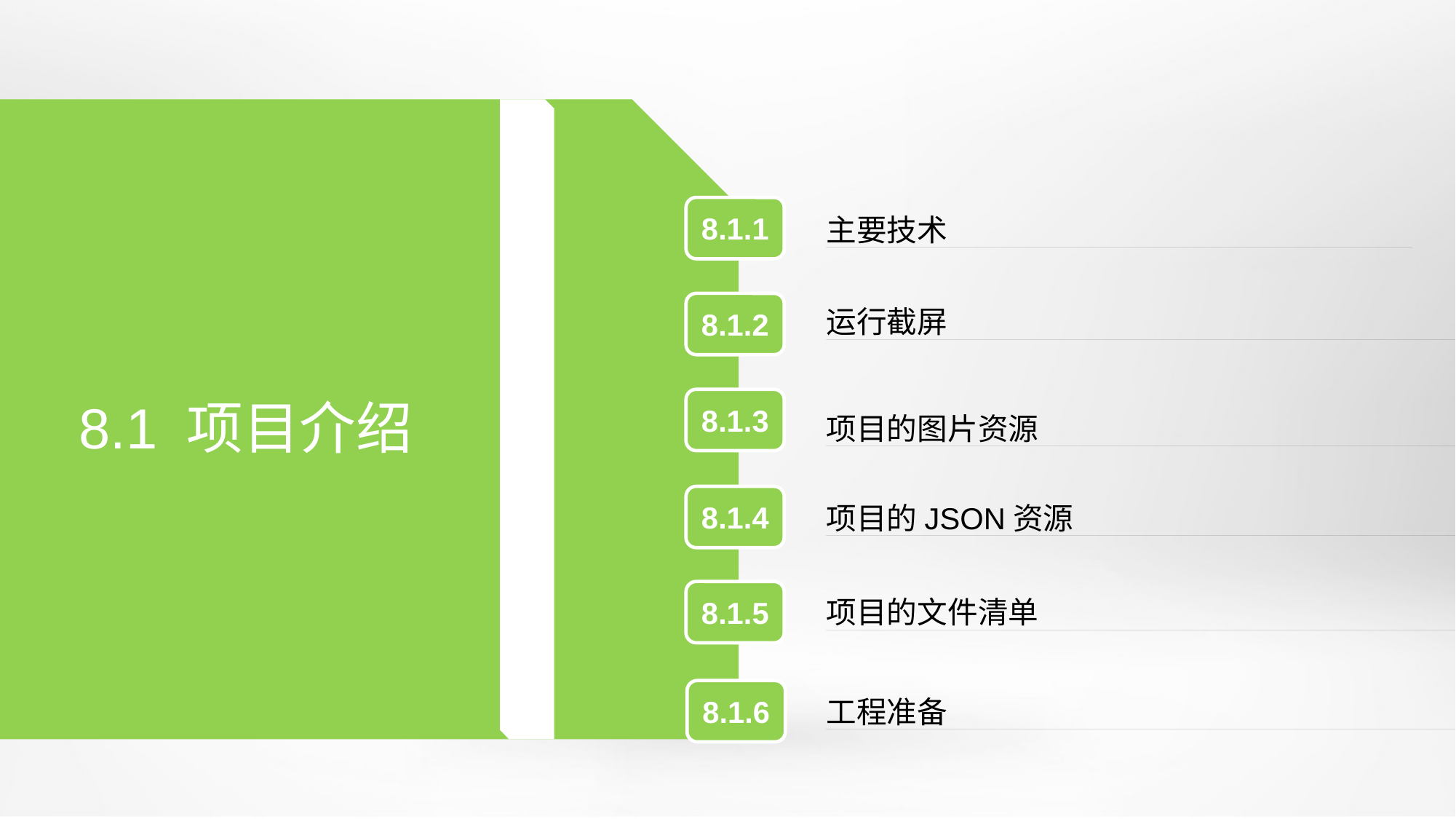

8.1.1
主要技术
8.1.2
运行截屏
8.1 项目介绍
8.1.3
项目的图片资源
8.1.4
项目的JSON资源
8.1.5
项目的文件清单
8.1.6
工程准备